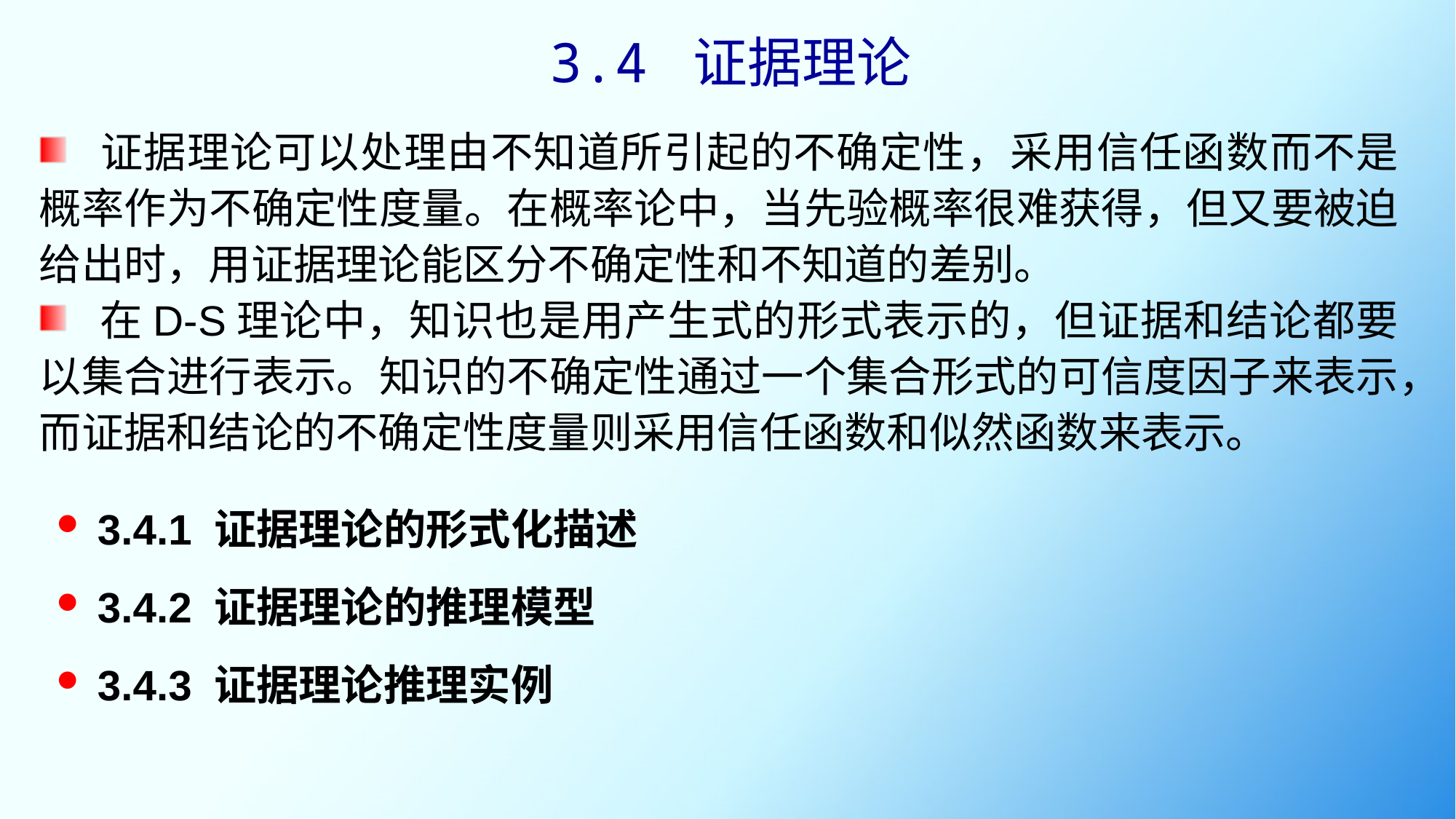

3.4 证据理论
  证据理论可以处理由不知道所引起的不确定性，采用信任函数而不是概率作为不确定性度量。在概率论中，当先验概率很难获得，但又要被迫给出时，用证据理论能区分不确定性和不知道的差别。
  在D-S理论中，知识也是用产生式的形式表示的，但证据和结论都要以集合进行表示。知识的不确定性通过一个集合形式的可信度因子来表示，而证据和结论的不确定性度量则采用信任函数和似然函数来表示。
3.4.1 证据理论的形式化描述
3.4.2 证据理论的推理模型
3.4.3 证据理论推理实例